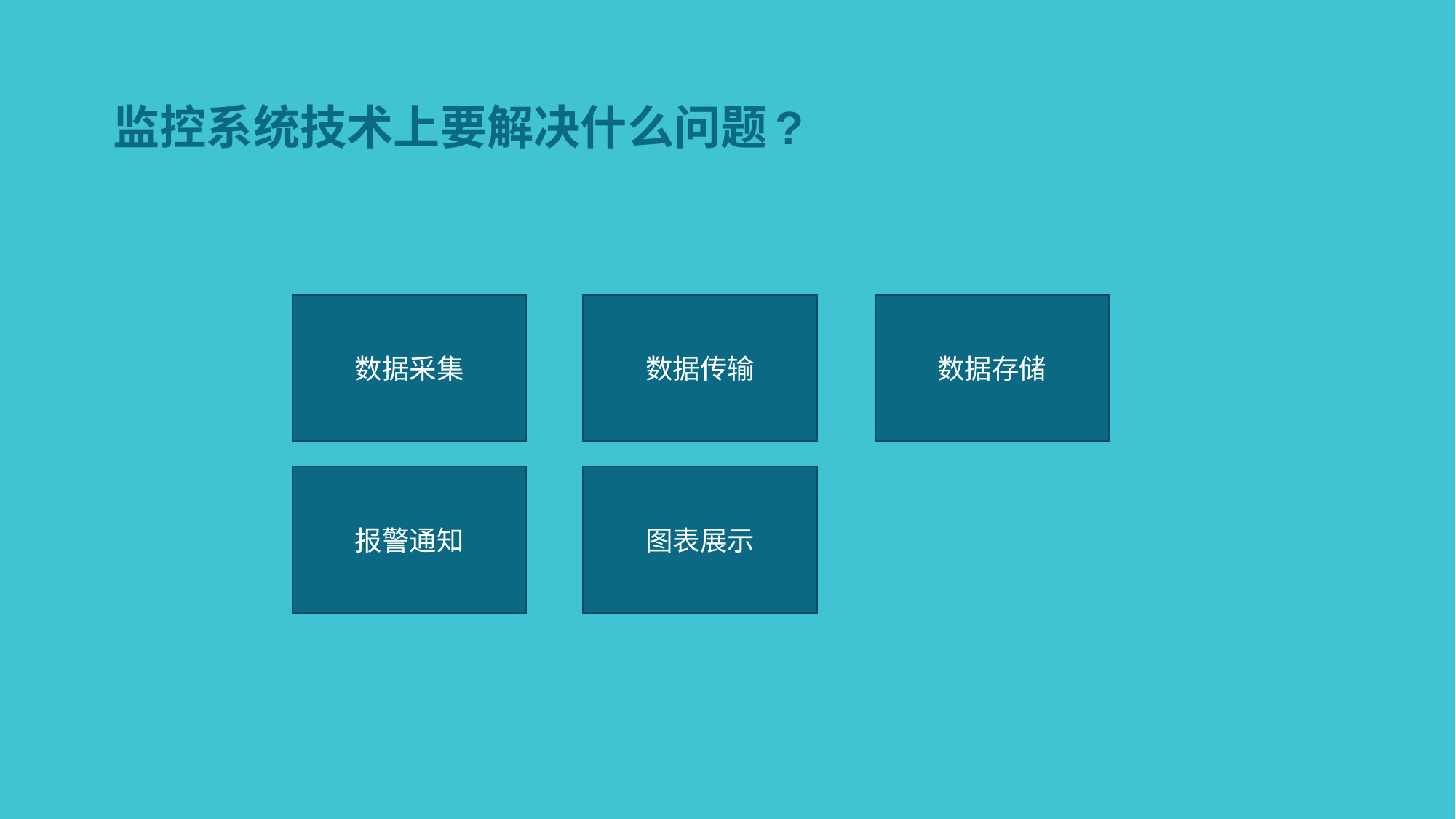

监控系统技术上要解决什么问题?
数据采集
数据传输
数据存储
报警通知
图表展示